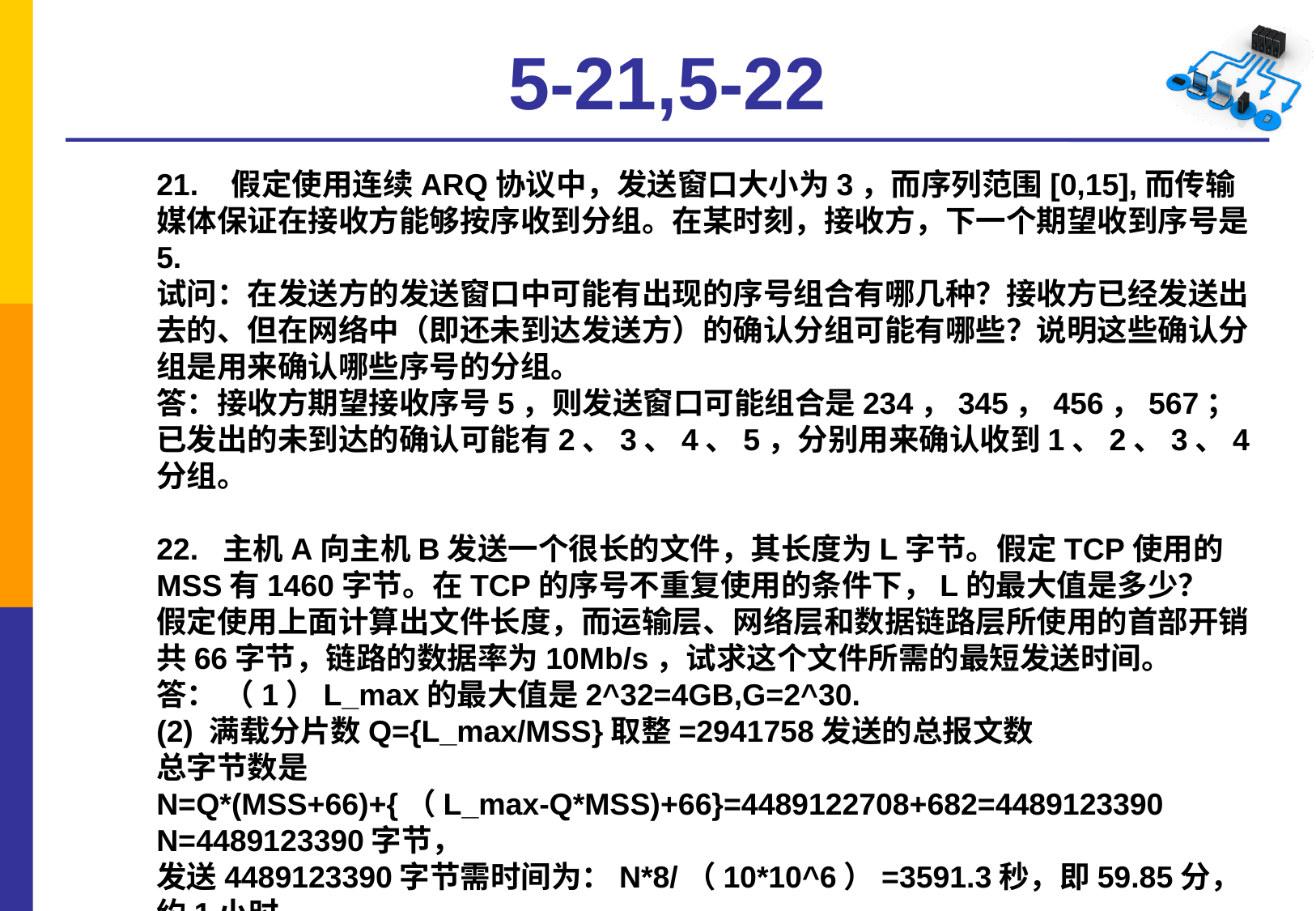

5-21,5-22
21.   假定使用连续ARQ协议中，发送窗口大小为3，而序列范围[0,15],而传输媒体保证在接收方能够按序收到分组。在某时刻，接收方，下一个期望收到序号是5.
试问：在发送方的发送窗口中可能有出现的序号组合有哪几种？接收方已经发送出去的、但在网络中（即还未到达发送方）的确认分组可能有哪些？说明这些确认分组是用来确认哪些序号的分组。
答：接收方期望接收序号5，则发送窗口可能组合是234，345，456，567；已发出的未到达的确认可能有2、3、4、5，分别用来确认收到1、2、3、4分组。

22.  主机A向主机B发送一个很长的文件，其长度为L字节。假定TCP使用的MSS有1460字节。在TCP的序号不重复使用的条件下，L的最大值是多少？
假定使用上面计算出文件长度，而运输层、网络层和数据链路层所使用的首部开销共66字节，链路的数据率为10Mb/s，试求这个文件所需的最短发送时间。
答： （1）L_max的最大值是2^32=4GB,G=2^30.
(2) 满载分片数Q={L_max/MSS}取整=2941758发送的总报文数
总字节数是
N=Q*(MSS+66)+{（L_max-Q*MSS)+66}=4489122708+682=4489123390
N=4489123390字节，
发送4489123390字节需时间为：N*8/（10*10^6）=3591.3秒，即59.85分，约1小时。